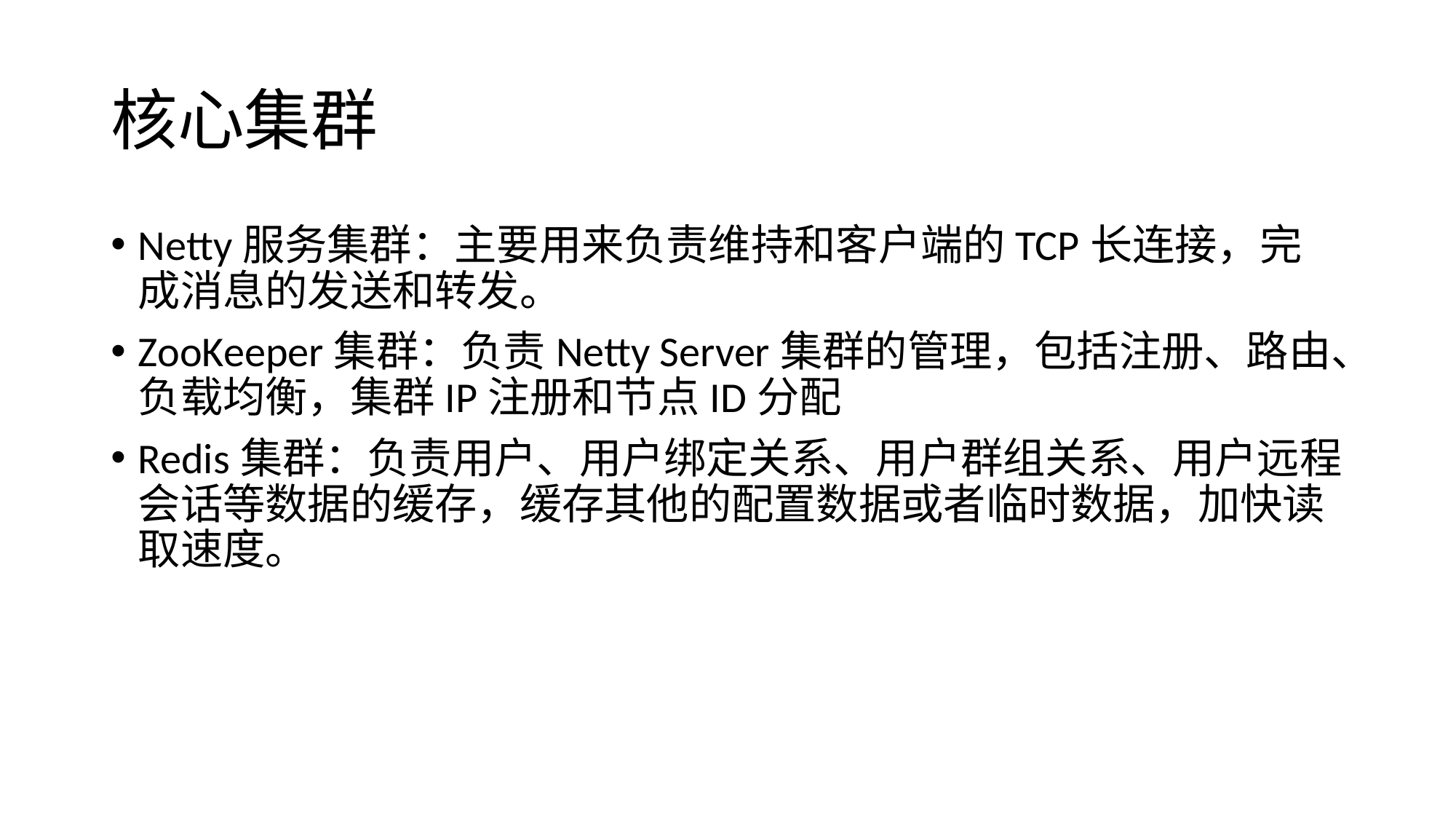

# 核心集群
Netty服务集群：主要用来负责维持和客户端的TCP长连接，完成消息的发送和转发。
ZooKeeper集群：负责Netty Server集群的管理，包括注册、路由、负载均衡，集群IP注册和节点ID分配
Redis集群：负责用户、用户绑定关系、用户群组关系、用户远程会话等数据的缓存，缓存其他的配置数据或者临时数据，加快读取速度。